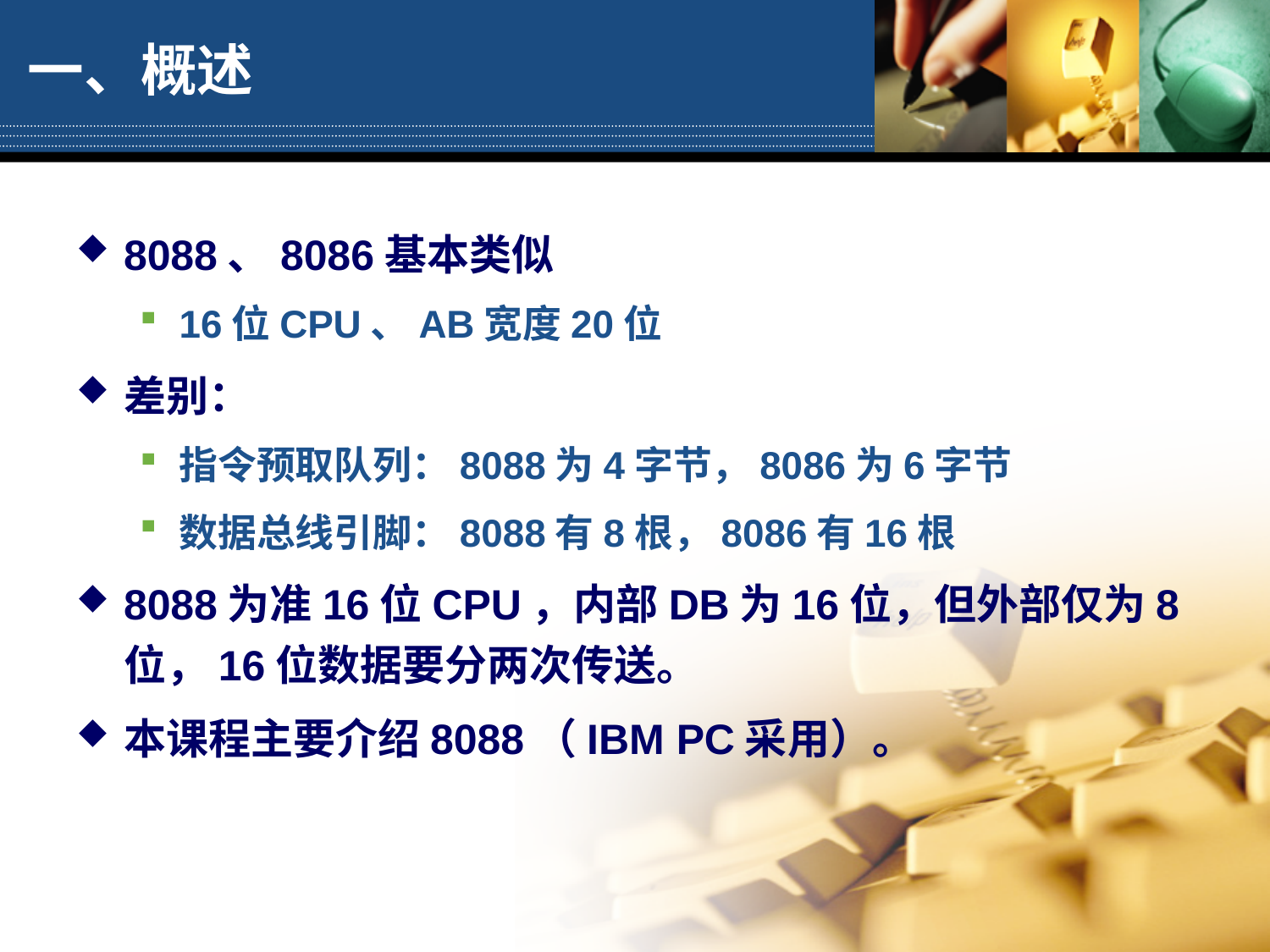

# 一、概述
8088、8086基本类似
16位CPU、AB宽度20位
差别：
指令预取队列：8088为4字节，8086为6字节
数据总线引脚：8088有8根，8086有16根
8088为准16位CPU，内部DB为16位，但外部仅为8位，16位数据要分两次传送。
本课程主要介绍8088（IBM PC采用）。